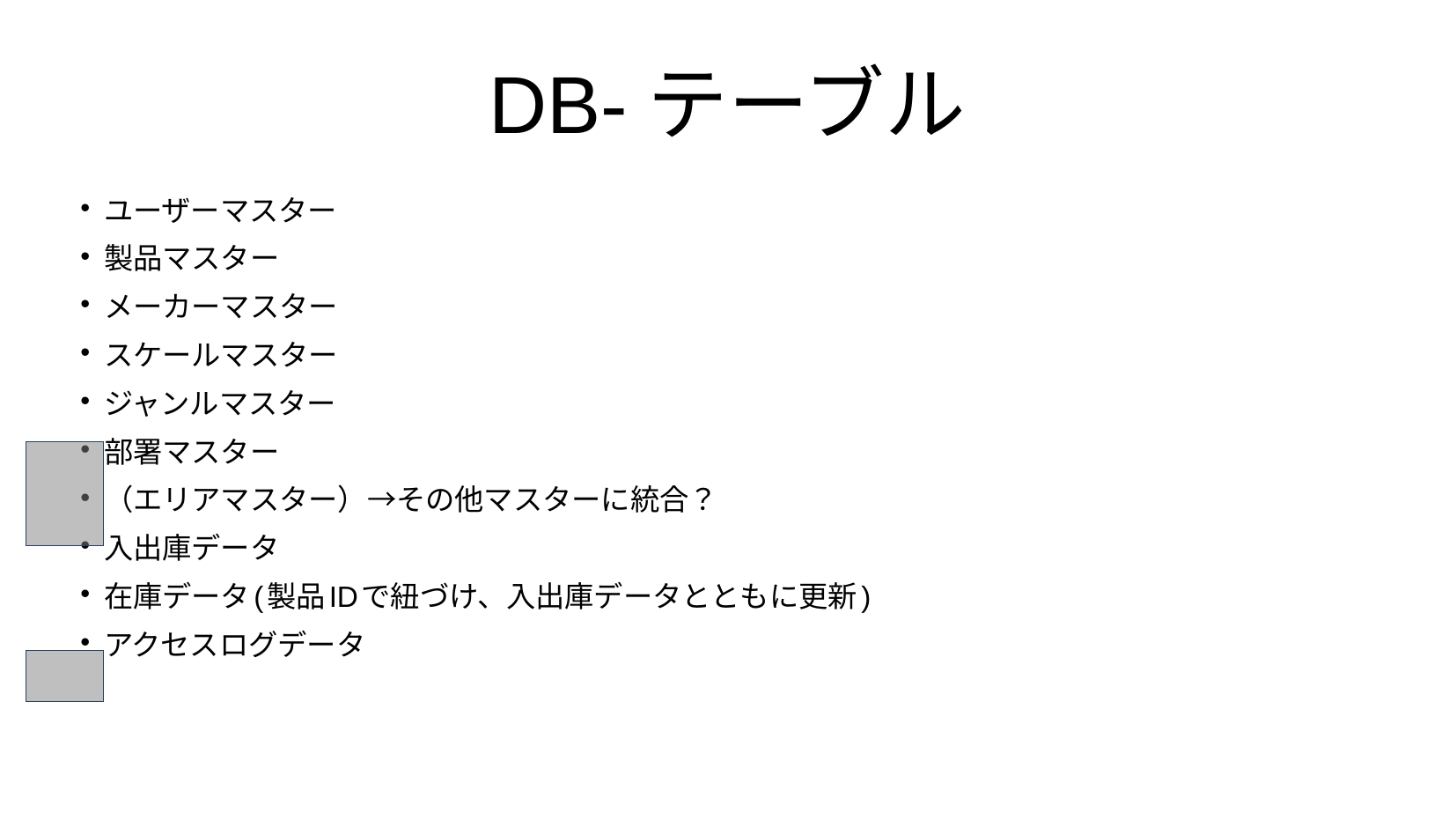

# DB-テーブル
ユーザーマスター
製品マスター
メーカーマスター
スケールマスター
ジャンルマスター
部署マスター
（エリアマスター）→その他マスターに統合？
入出庫データ
在庫データ(製品IDで紐づけ、入出庫データとともに更新)
アクセスログデータ